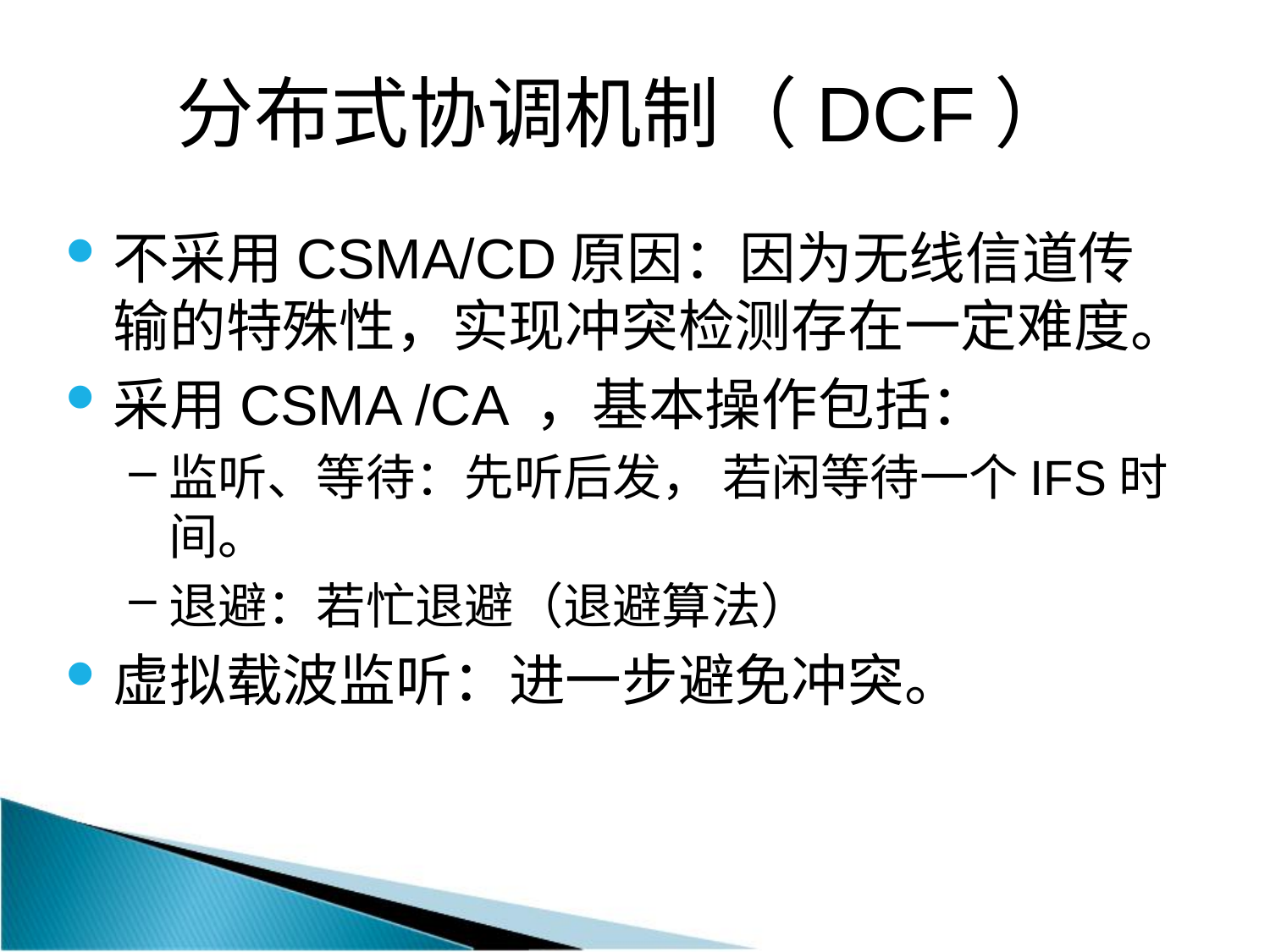

分布式协调机制（DCF）
不采用CSMA/CD原因：因为无线信道传输的特殊性，实现冲突检测存在一定难度。
采用CSMA /CA ，基本操作包括：
监听、等待：先听后发， 若闲等待一个IFS时间。
退避：若忙退避（退避算法）
虚拟载波监听：进一步避免冲突。